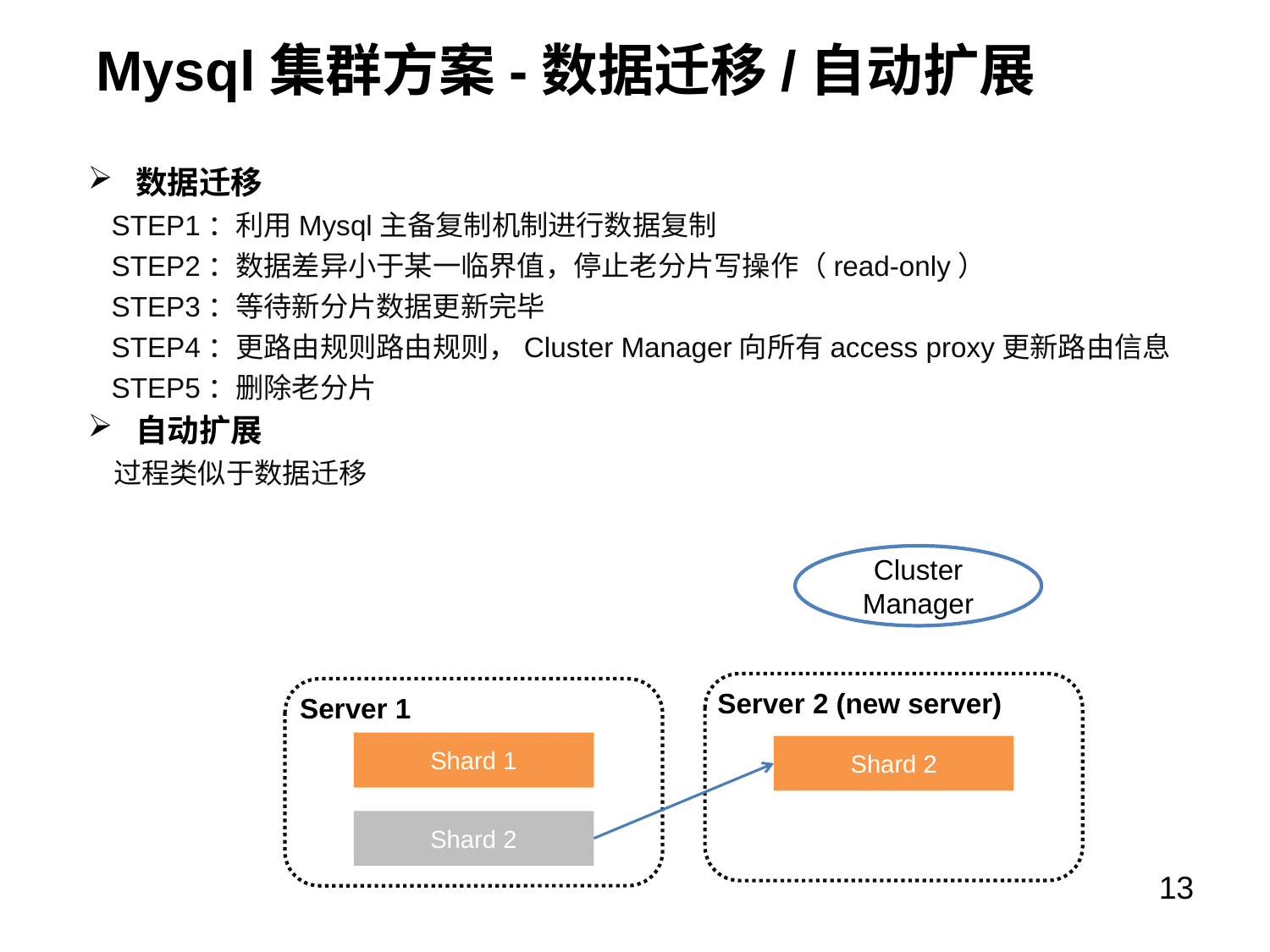

Mysql集群方案-数据迁移/自动扩展
数据迁移
   STEP1：利用Mysql主备复制机制进行数据复制
   STEP2：数据差异小于某一临界值，停止老分片写操作（read-only）
   STEP3：等待新分片数据更新完毕
   STEP4：更路由规则路由规则，Cluster Manager向所有access proxy更新路由信息
   STEP5：删除老分片
自动扩展
   过程类似于数据迁移
Cluster Manager

Server 2 (new server)
Server 1
Shard 1
Shard 2
Shard 2
13